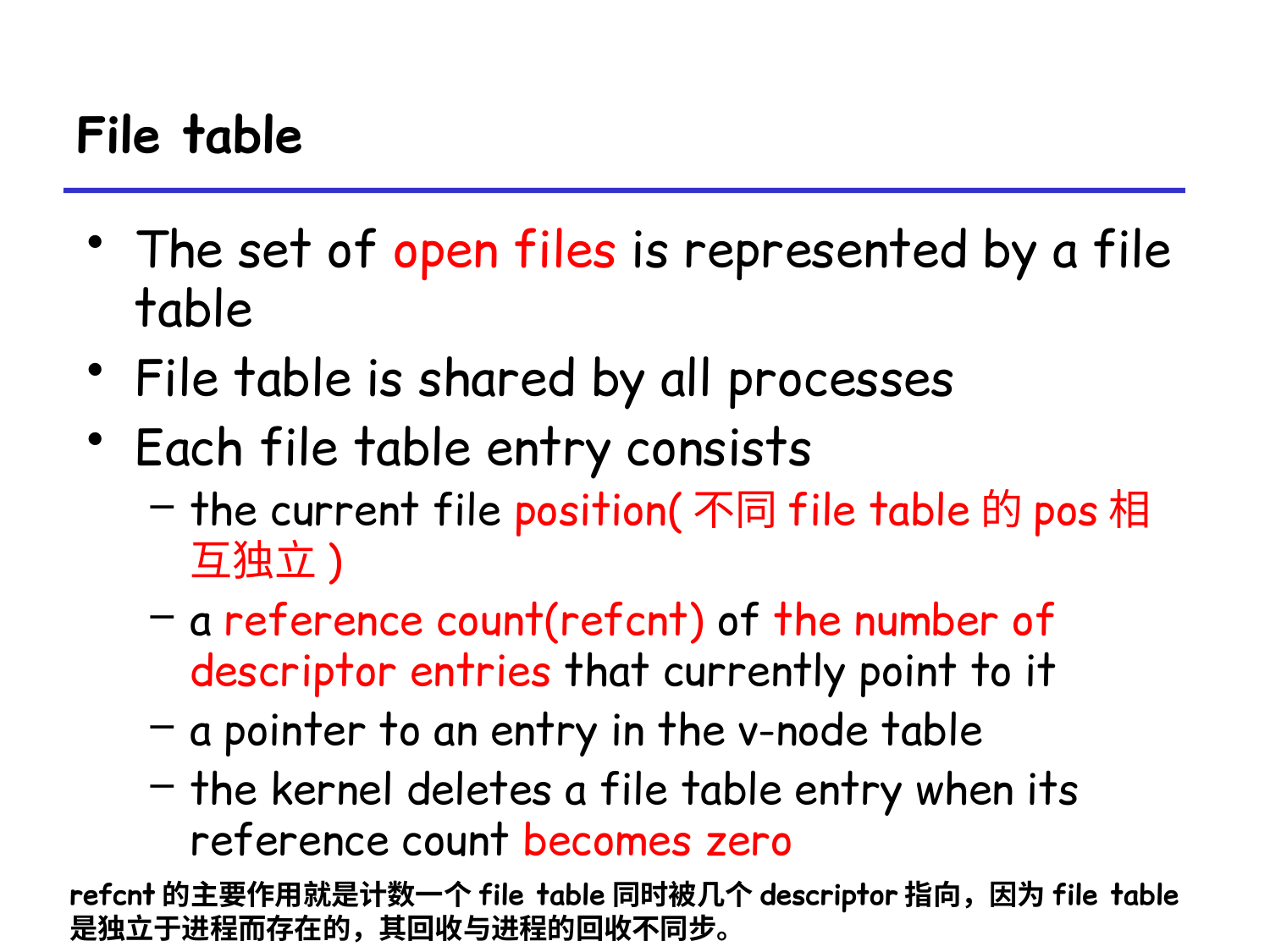

# File table
The set of open files is represented by a file table
File table is shared by all processes
Each file table entry consists
the current file position(不同file table的pos相互独立)
a reference count(refcnt) of the number of descriptor entries that currently point to it
a pointer to an entry in the v-node table
the kernel deletes a file table entry when its reference count becomes zero
13
refcnt的主要作用就是计数一个file table同时被几个descriptor指向，因为file table
是独立于进程而存在的，其回收与进程的回收不同步。